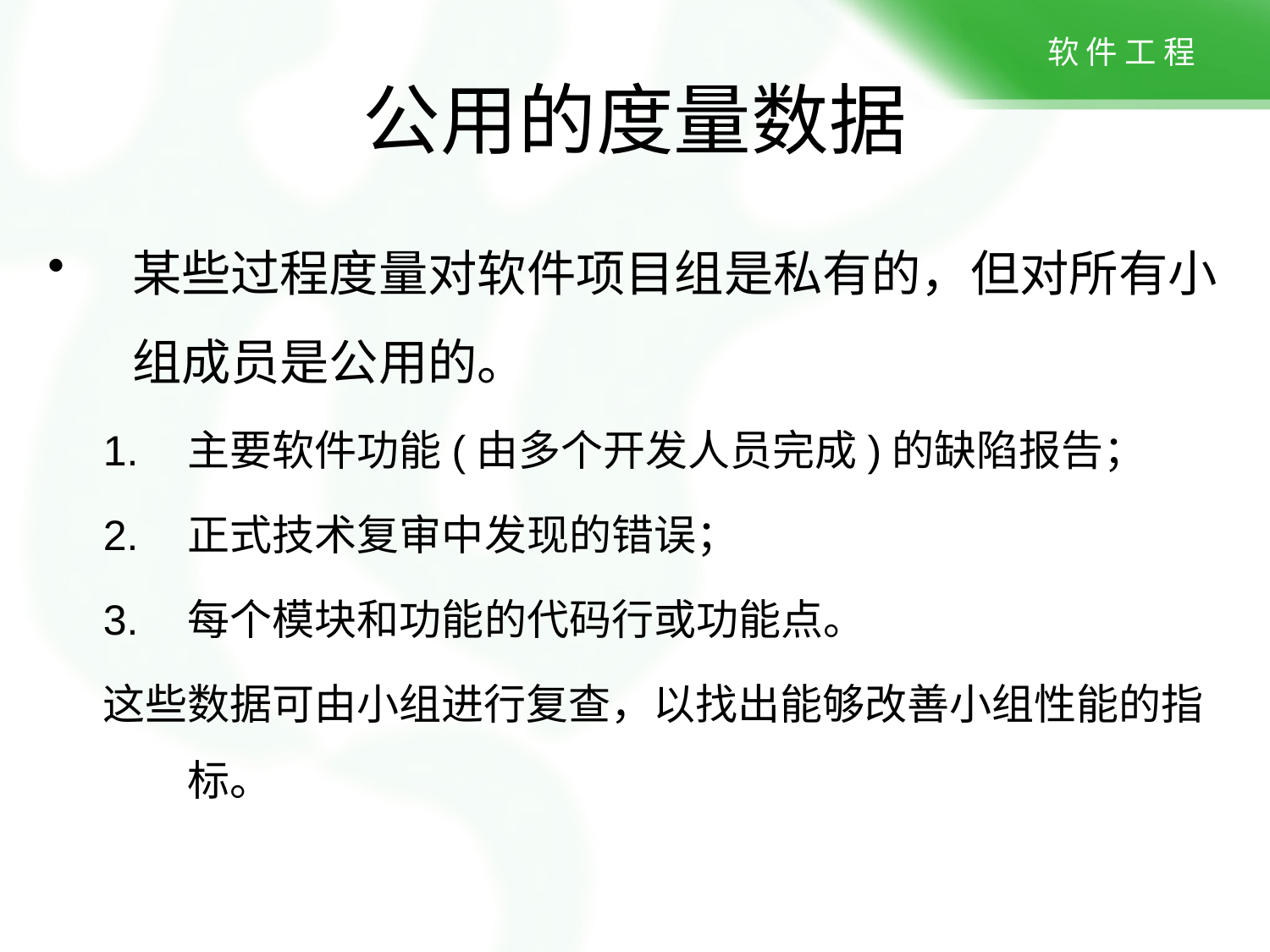

# 公用的度量数据
某些过程度量对软件项目组是私有的，但对所有小组成员是公用的。
主要软件功能(由多个开发人员完成)的缺陷报告；
正式技术复审中发现的错误；
每个模块和功能的代码行或功能点。
这些数据可由小组进行复查，以找出能够改善小组性能的指标。